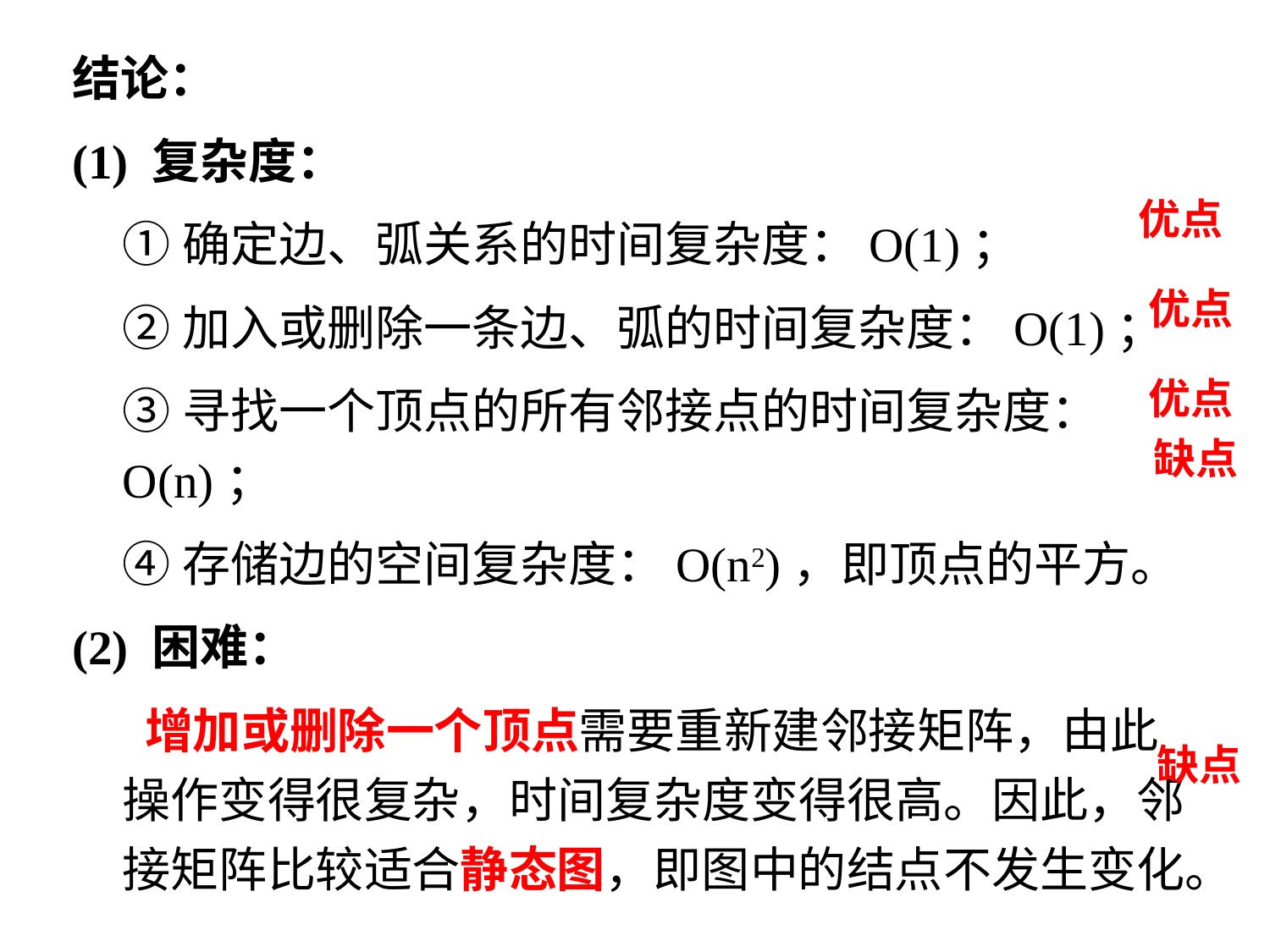

结论：
(1) 复杂度：
	①确定边、弧关系的时间复杂度：O(1)；
	②加入或删除一条边、弧的时间复杂度：O(1)；
	③寻找一个顶点的所有邻接点的时间复杂度：O(n)；
	④存储边的空间复杂度：O(n2)，即顶点的平方。
(2) 困难：
	 增加或删除一个顶点需要重新建邻接矩阵，由此操作变得很复杂，时间复杂度变得很高。因此，邻接矩阵比较适合静态图，即图中的结点不发生变化。

优点
优点
优点
缺点
缺点